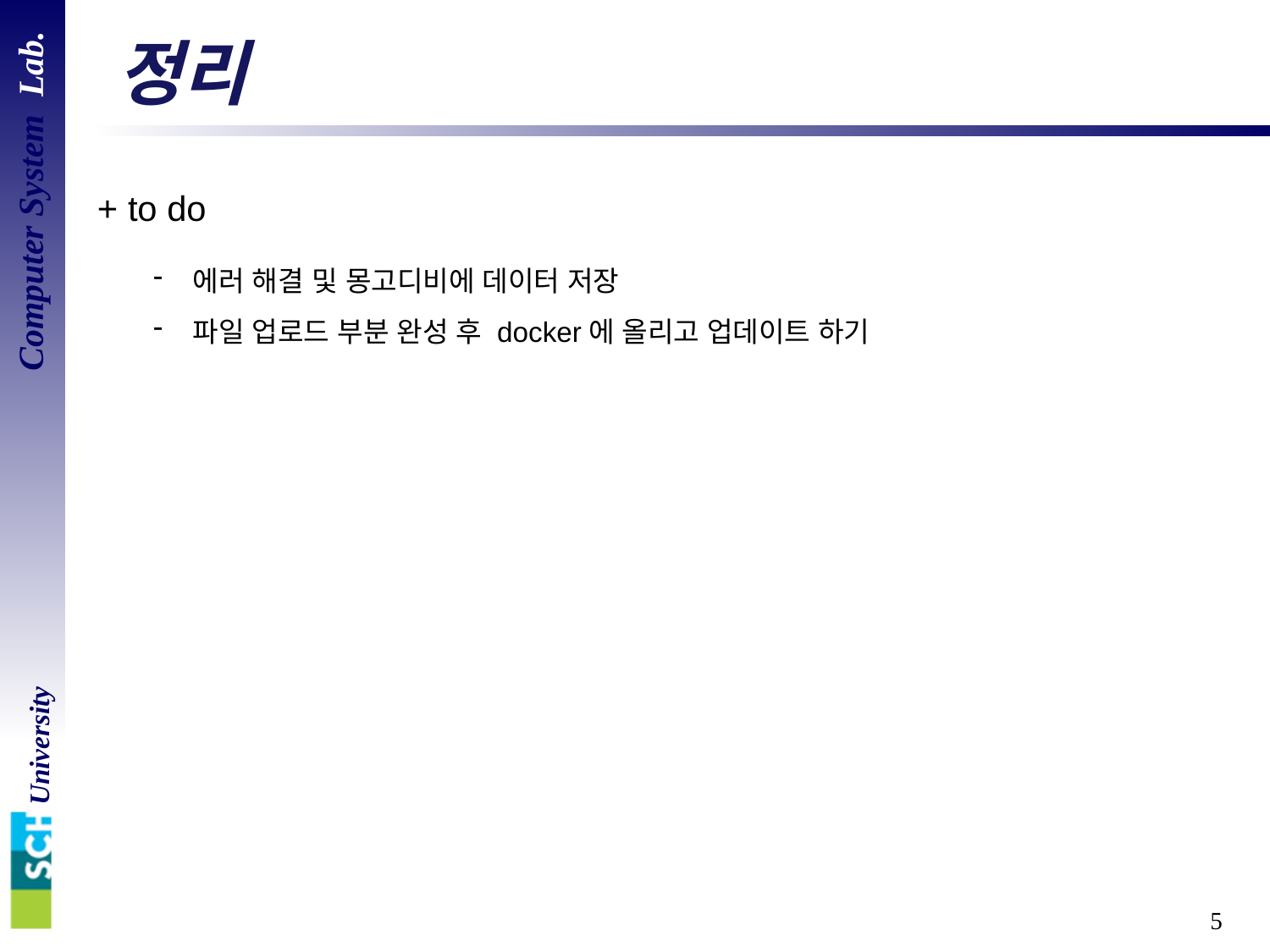

# 정리
+ to do
에러 해결 및 몽고디비에 데이터 저장
파일 업로드 부분 완성 후 docker에 올리고 업데이트 하기